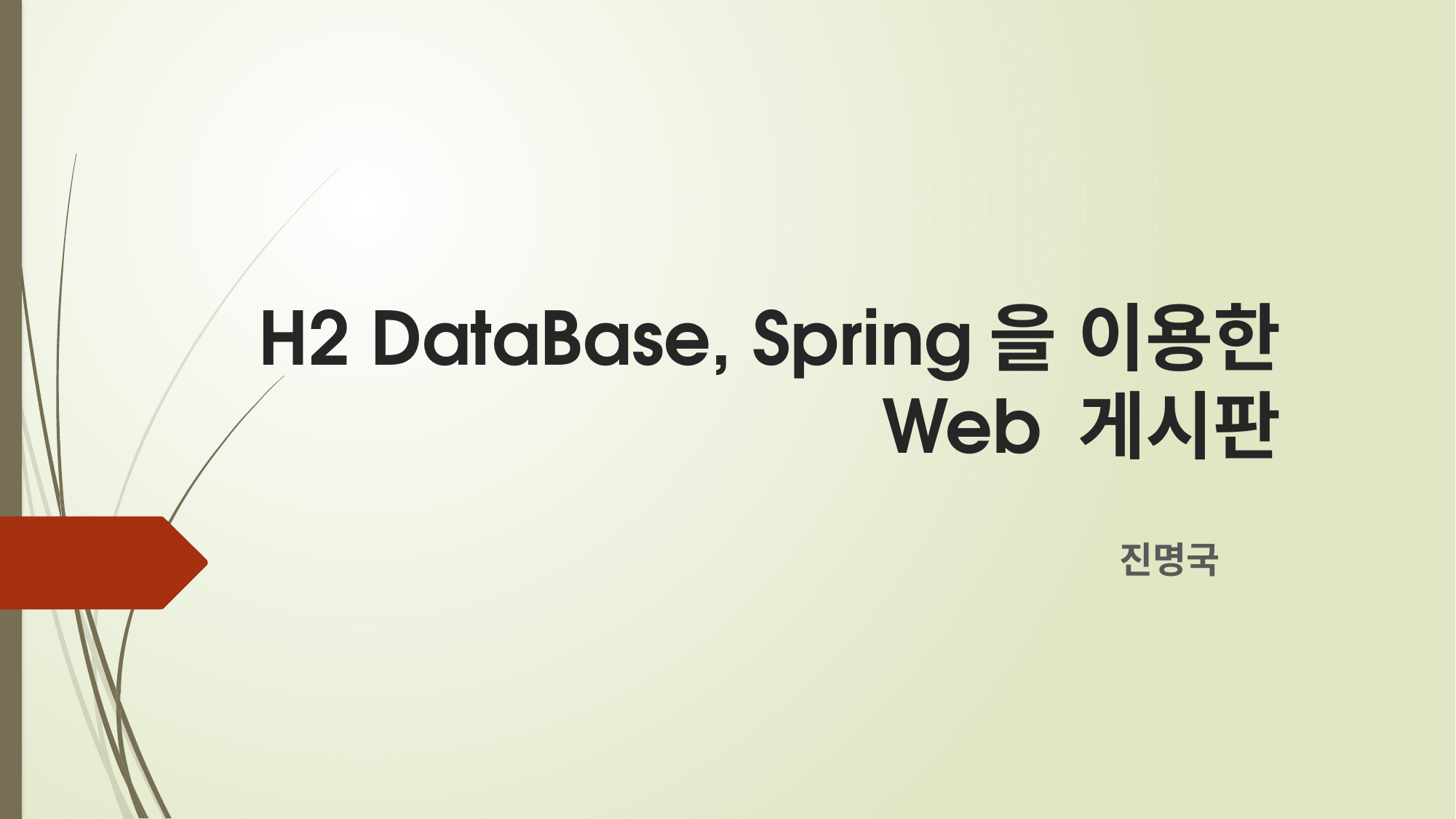

# H2 DataBase, Spring을 이용한 Web 게시판
진명국